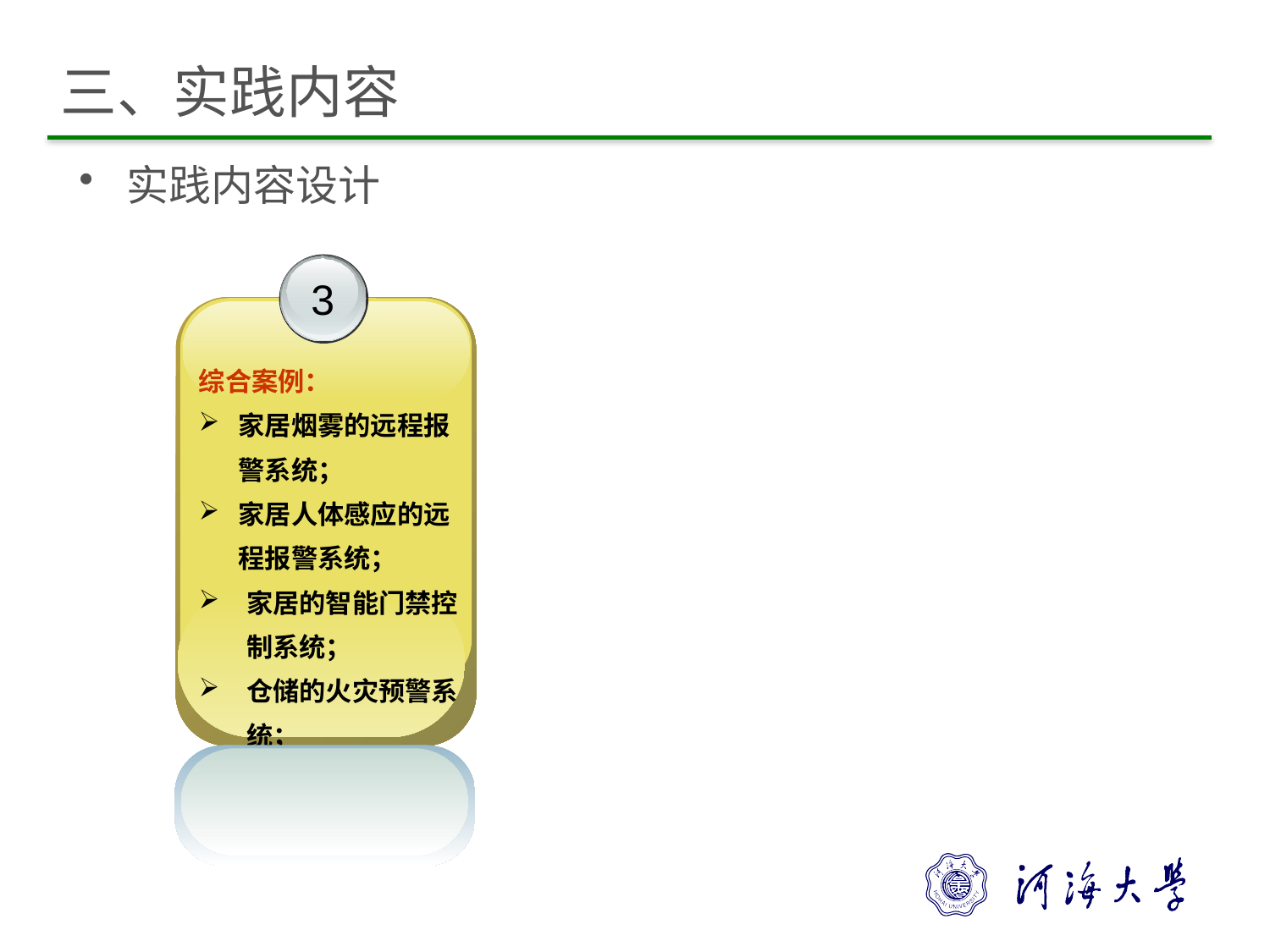

# 三、实践内容
实践内容设计

3

综合案例：
家居烟雾的远程报警系统；
家居人体感应的远程报警系统；
家居的智能门禁控制系统；
仓储的火灾预警系统；
超市的人体感应客流估算系统；